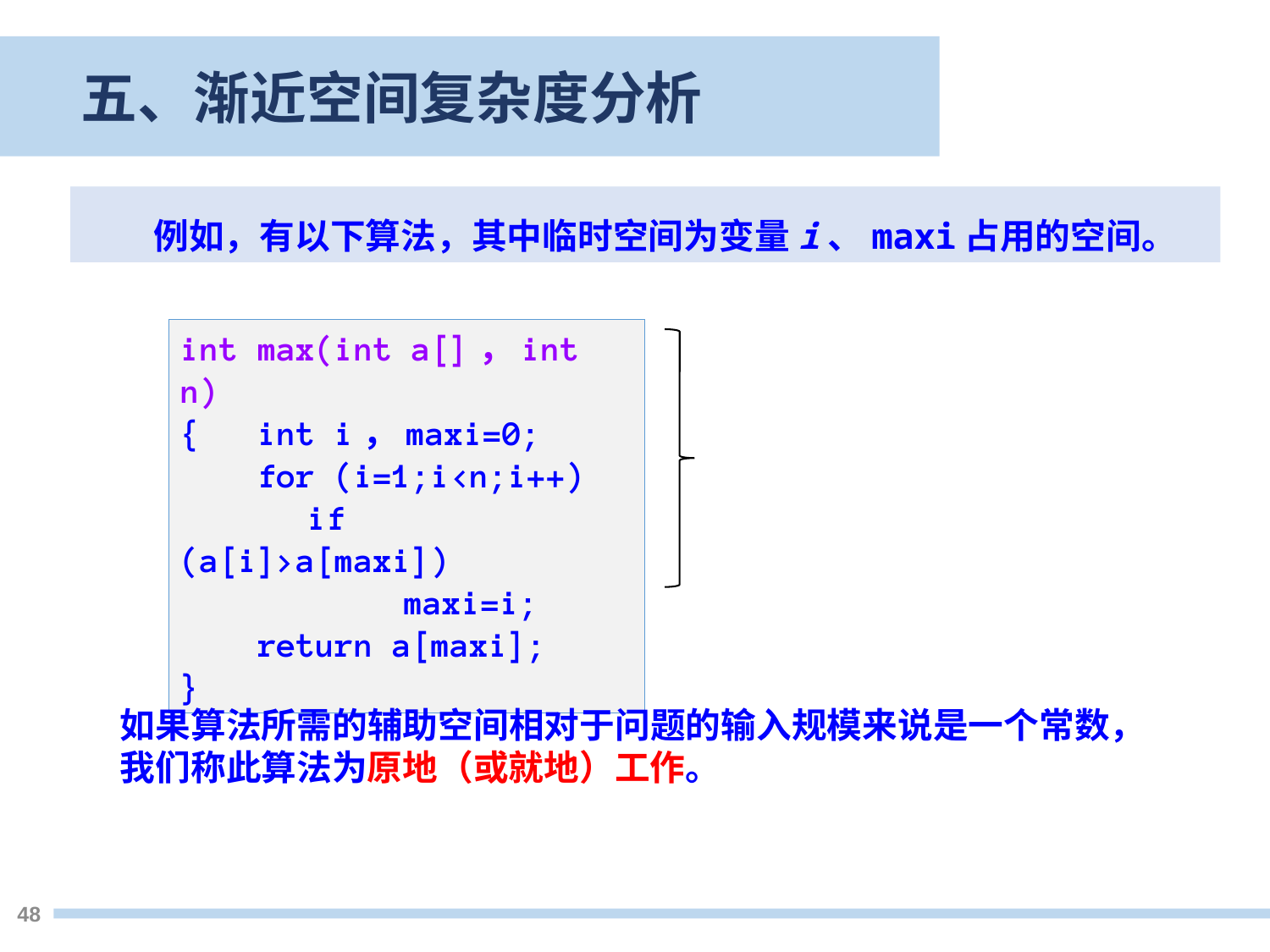

五、渐近空间复杂度分析

　　例如，有以下算法，其中临时空间为变量i、maxi占用的空间。
int max(int a[]，int n)
{   int i，maxi=0;
    for (i=1;i<n;i++)
	if (a[i]>a[maxi])
	     maxi=i;
    return a[maxi];
}

如果算法所需的辅助空间相对于问题的输入规模来说是一个常数，我们称此算法为原地（或就地）工作。
48